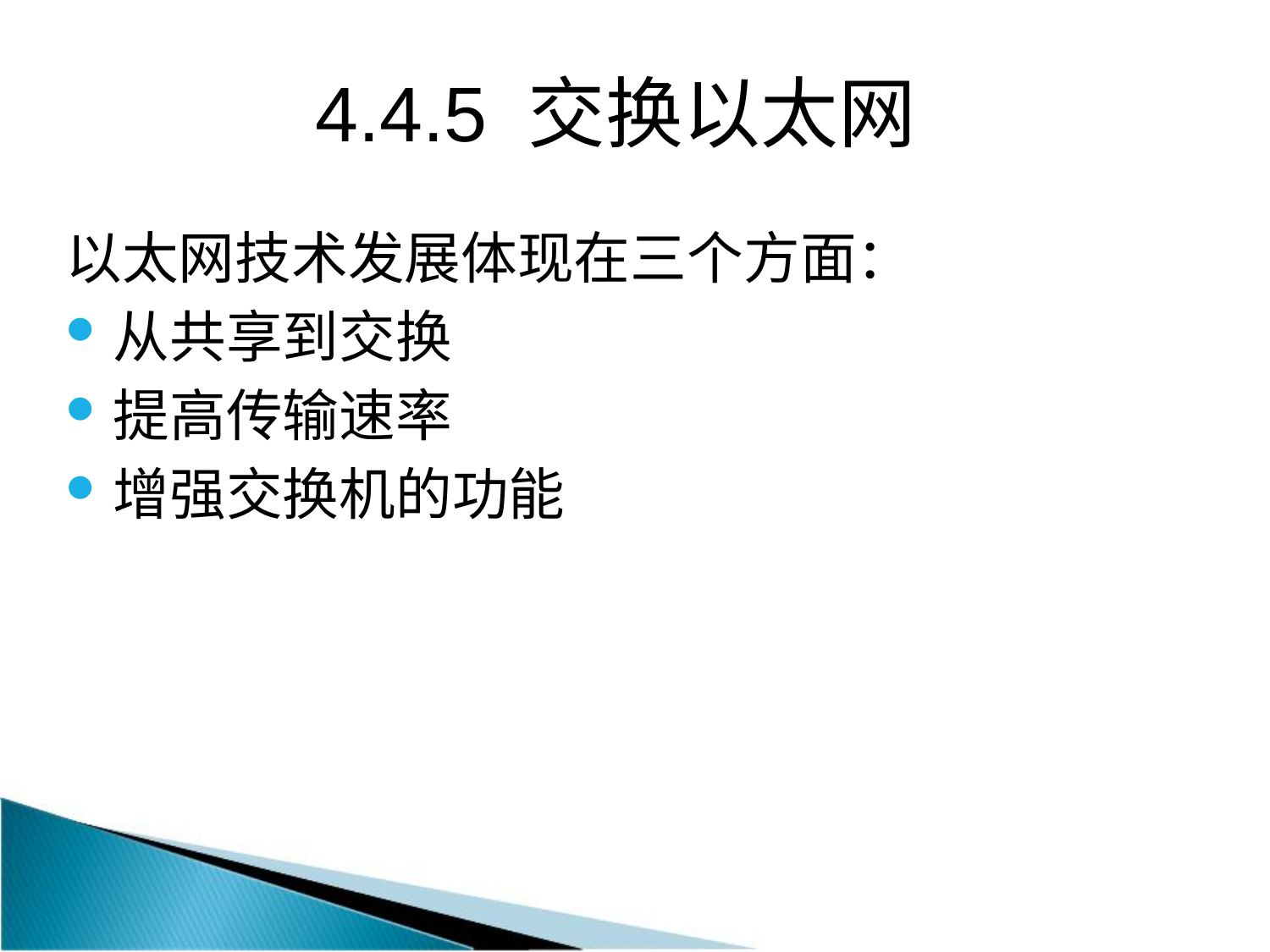

4.4.5 交换以太网
以太网技术发展体现在三个方面：
从共享到交换
提高传输速率
增强交换机的功能